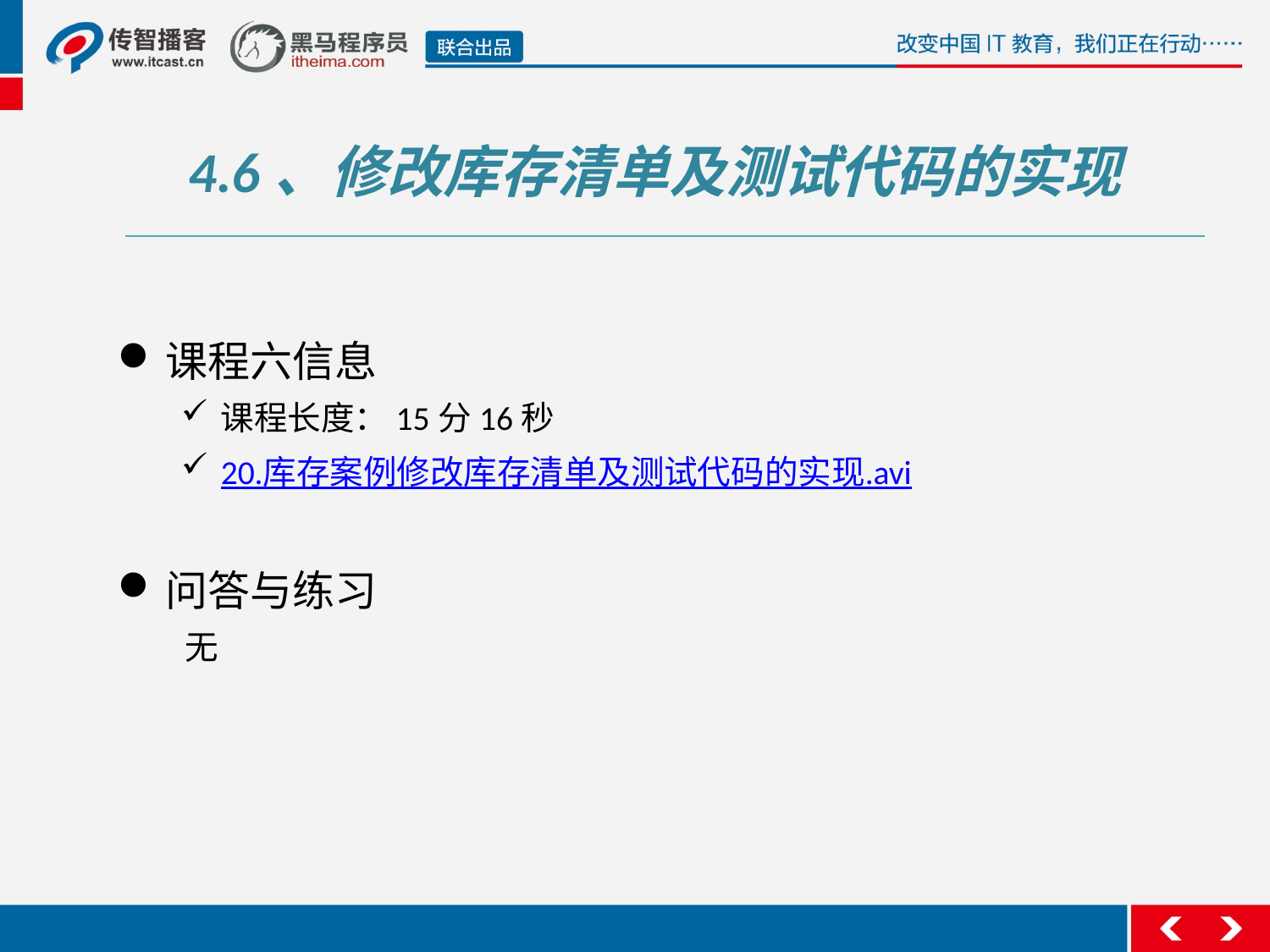

# 4.6、修改库存清单及测试代码的实现

课程六信息
课程长度：15分16秒
20.库存案例修改库存清单及测试代码的实现.avi

问答与练习
        无